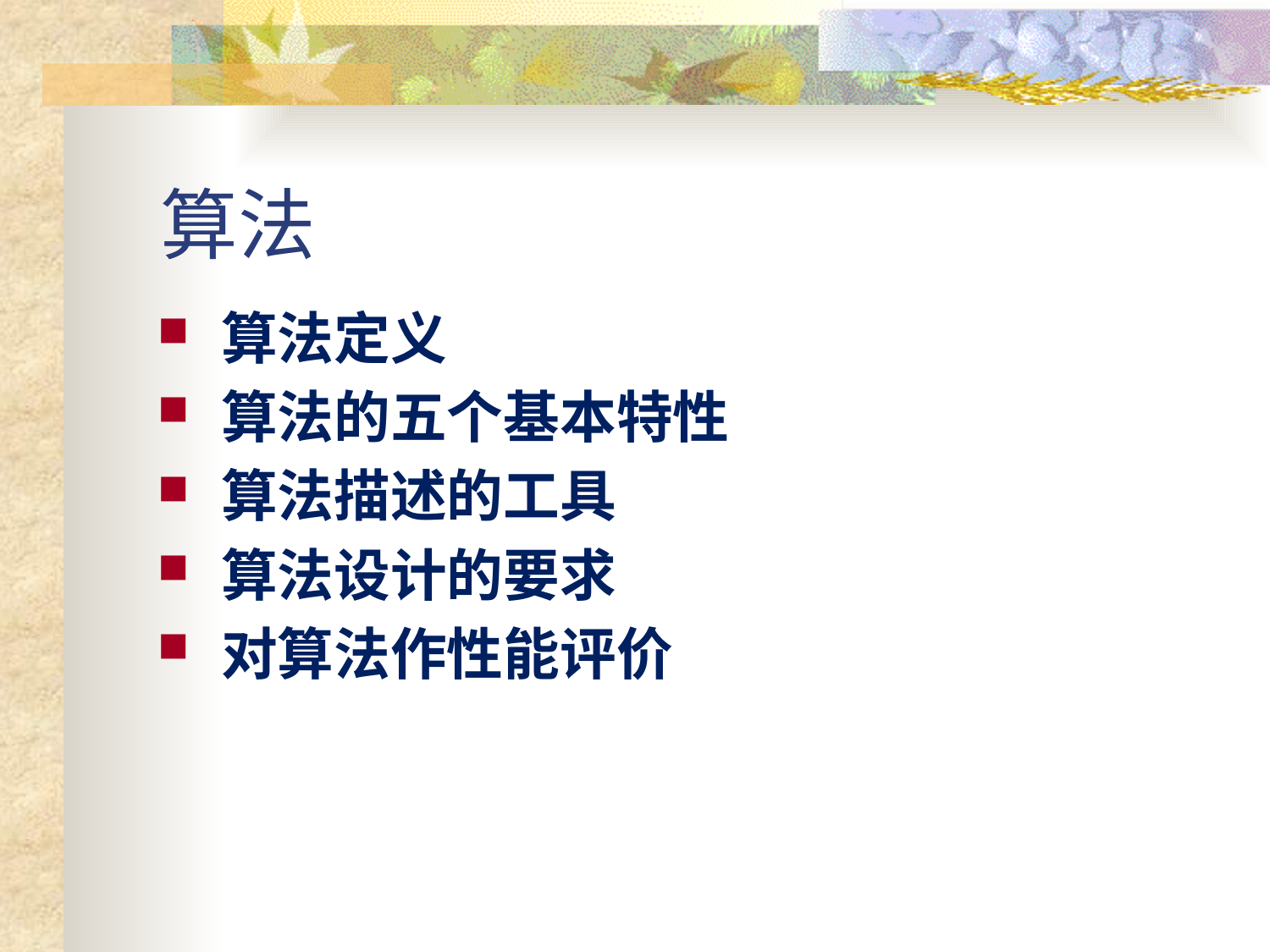

# 算法
算法定义
算法的五个基本特性
算法描述的工具
算法设计的要求
对算法作性能评价